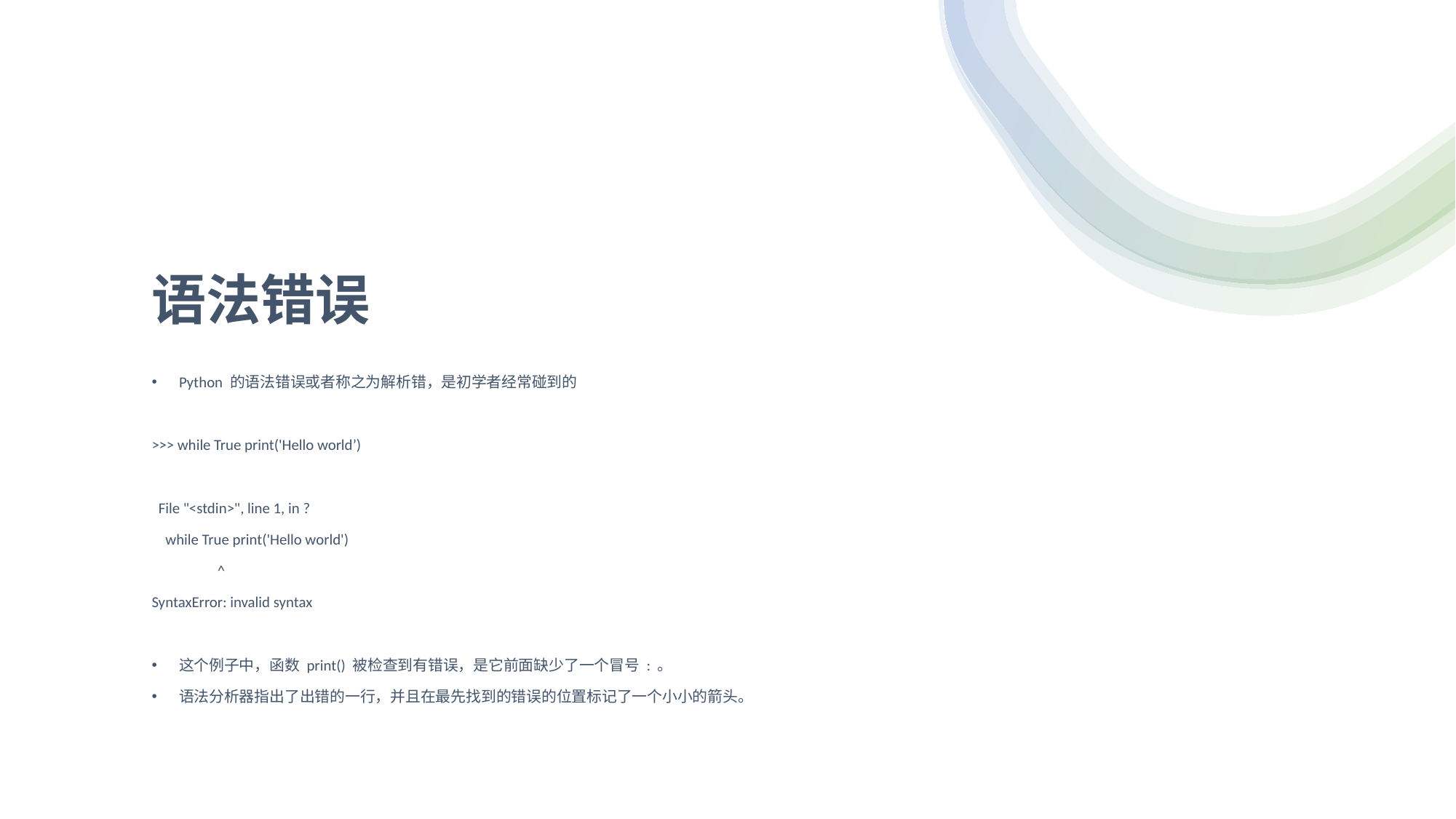

# 语法错误
Python 的语法错误或者称之为解析错，是初学者经常碰到的

>>> while True print('Hello world’)

  File "<stdin>", line 1, in ?
    while True print('Hello world')
                   ^
SyntaxError: invalid syntax

这个例子中，函数 print() 被检查到有错误，是它前面缺少了一个冒号 : 。
语法分析器指出了出错的一行，并且在最先找到的错误的位置标记了一个小小的箭头。